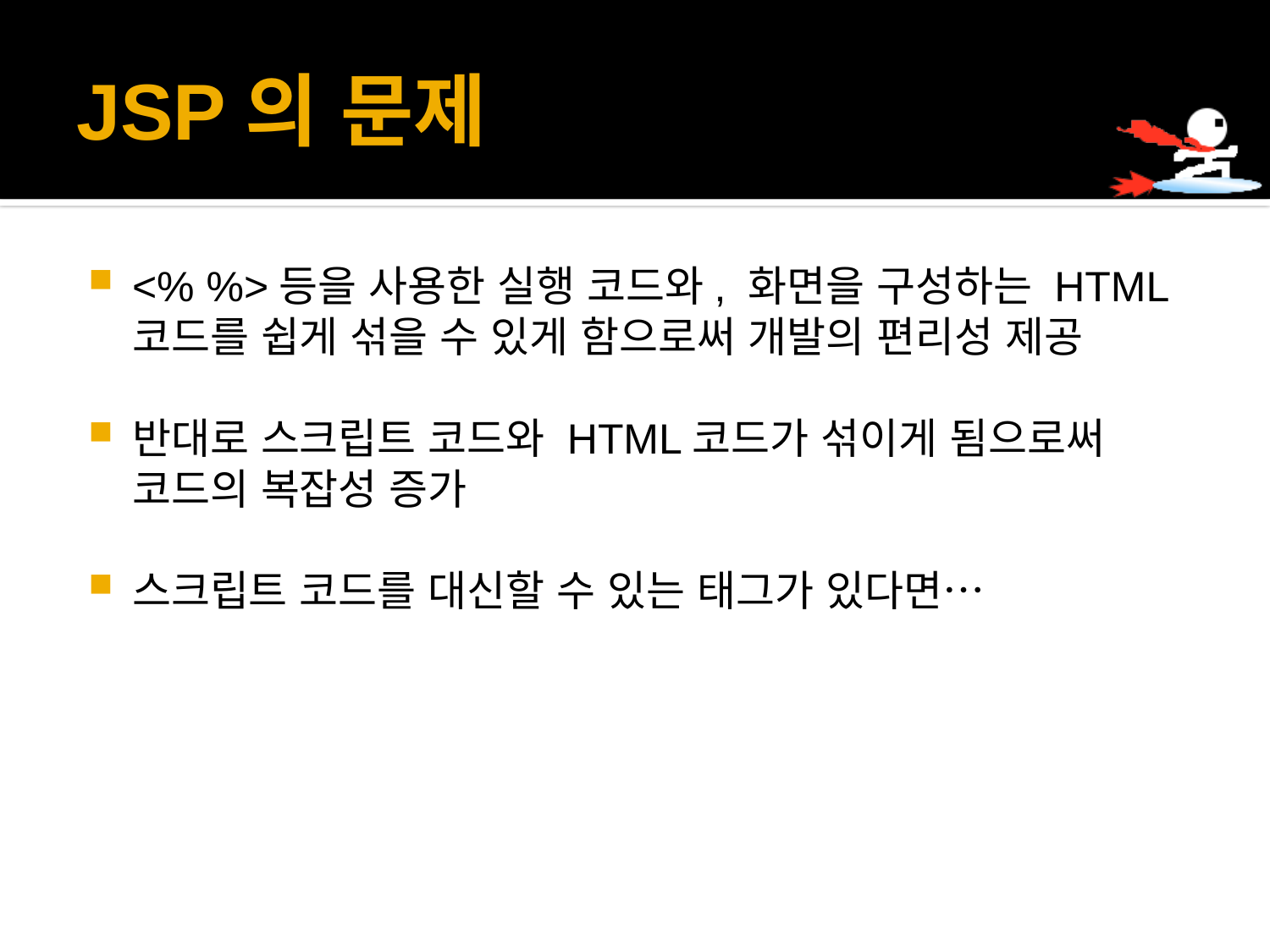

# JSP의 문제
<% %>등을 사용한 실행 코드와, 화면을 구성하는 HTML코드를 쉽게 섞을 수 있게 함으로써 개발의 편리성 제공

반대로 스크립트 코드와 HTML코드가 섞이게 됨으로써 코드의 복잡성 증가

스크립트 코드를 대신할 수 있는 태그가 있다면…